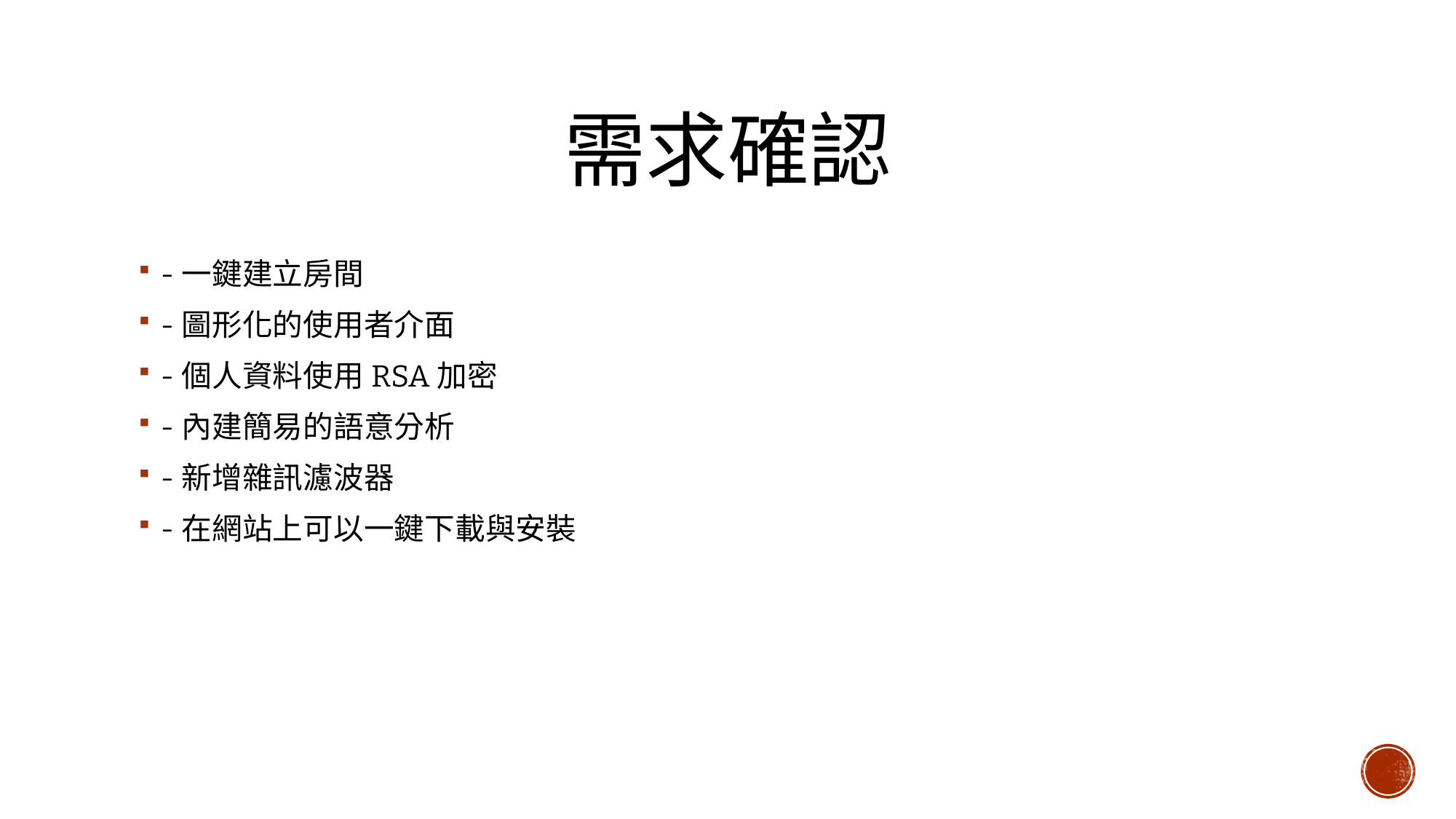

# 需求確認
-一鍵建立房間
-圖形化的使用者介面
-個人資料使用RSA加密
-內建簡易的語意分析
-新增雜訊濾波器
-在網站上可以一鍵下載與安裝